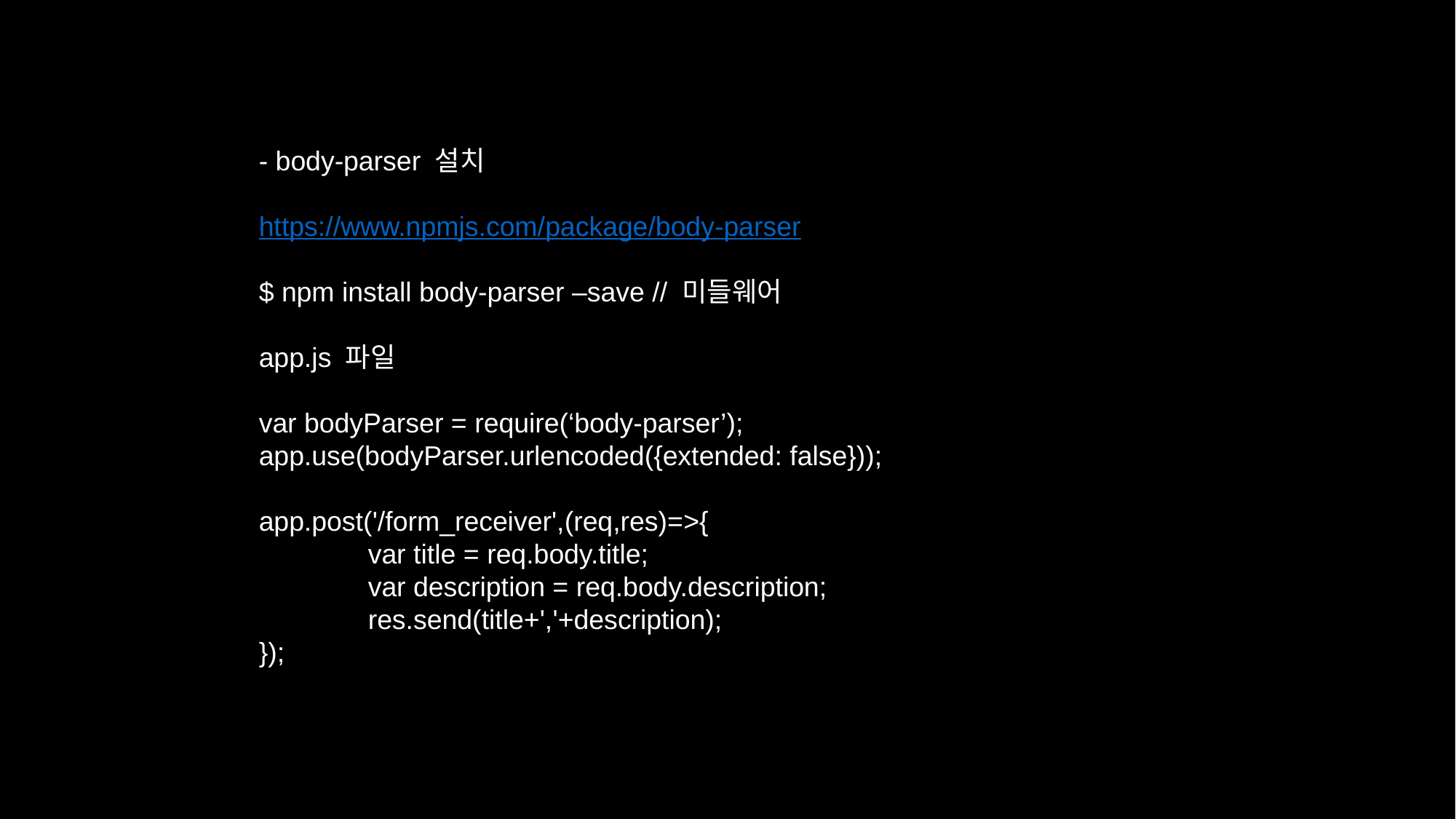

- body-parser 설치

https://www.npmjs.com/package/body-parser

$ npm install body-parser –save // 미들웨어

app.js 파일

var bodyParser = require(‘body-parser’);
app.use(bodyParser.urlencoded({extended: false}));

app.post('/form_receiver',(req,res)=>{
	var title = req.body.title;
	var description = req.body.description;
	res.send(title+','+description);
});